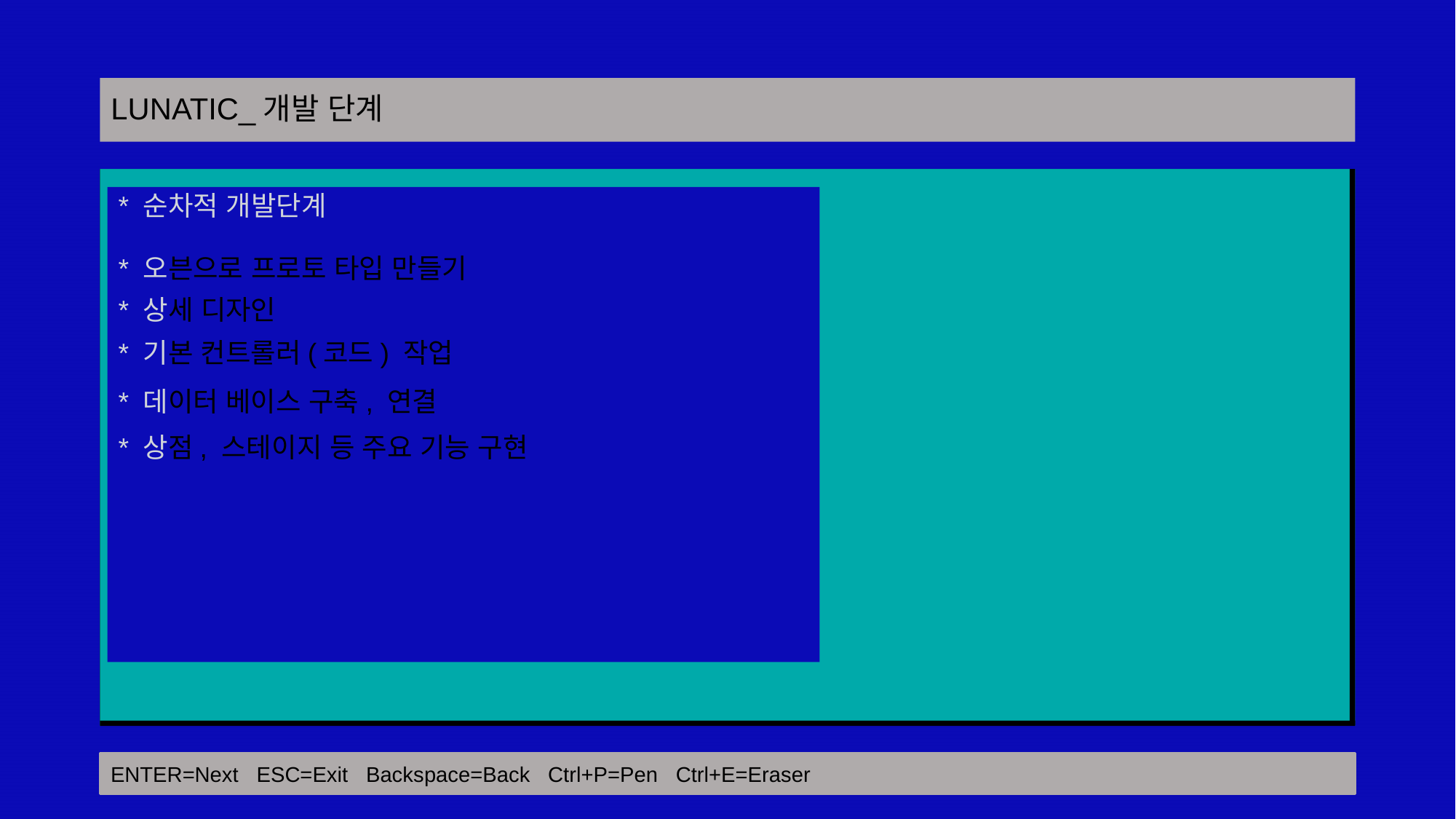

# LUNATIC_개발 단계
* 순차적 개발단계
* 오븐으로 프로토 타입 만들기
* 상세 디자인
* 기본 컨트롤러(코드) 작업
* 데이터 베이스 구축, 연결
* 상점, 스테이지 등 주요 기능 구현